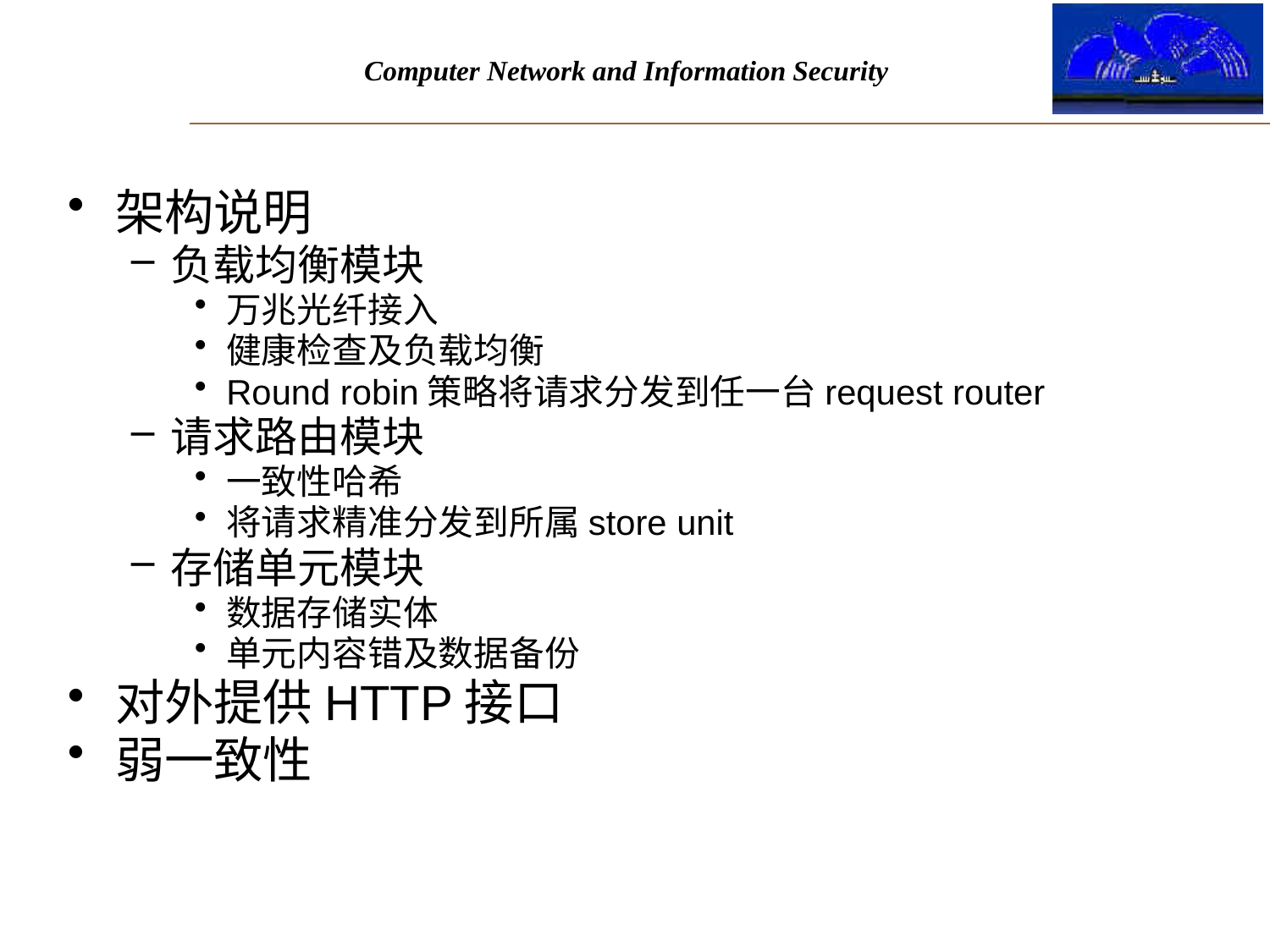

架构说明
负载均衡模块
万兆光纤接入
健康检查及负载均衡
Round robin策略将请求分发到任一台request router
请求路由模块
一致性哈希
将请求精准分发到所属store unit
存储单元模块
数据存储实体
单元内容错及数据备份
对外提供HTTP接口
弱一致性